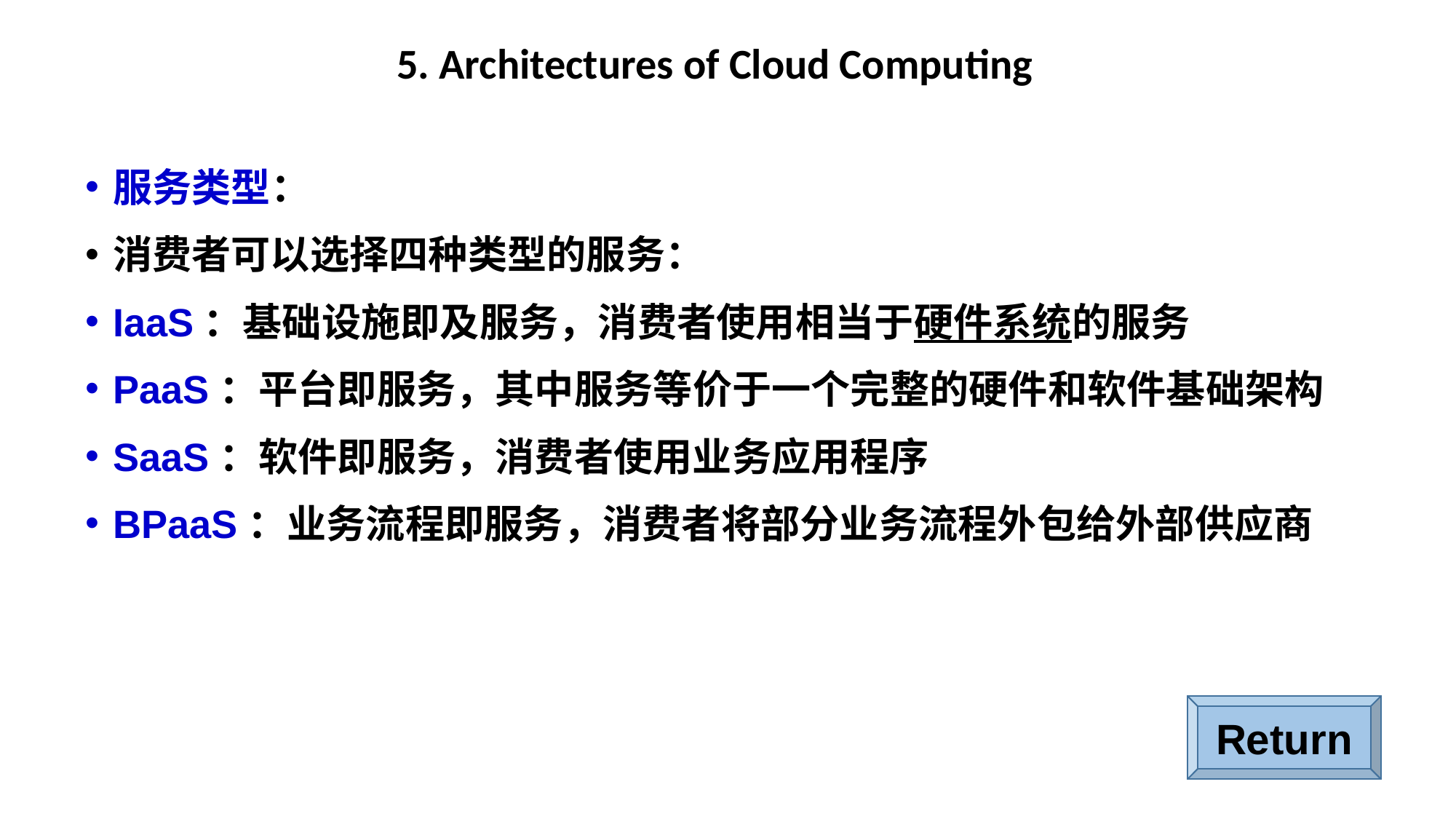

5. Architectures of Cloud Computing
服务类型：
消费者可以选择四种类型的服务：
IaaS：基础设施即及服务，消费者使用相当于硬件系统的服务
PaaS：平台即服务，其中服务等价于一个完整的硬件和软件基础架构
SaaS：软件即服务，消费者使用业务应用程序
BPaaS：业务流程即服务，消费者将部分业务流程外包给外部供应商
Return